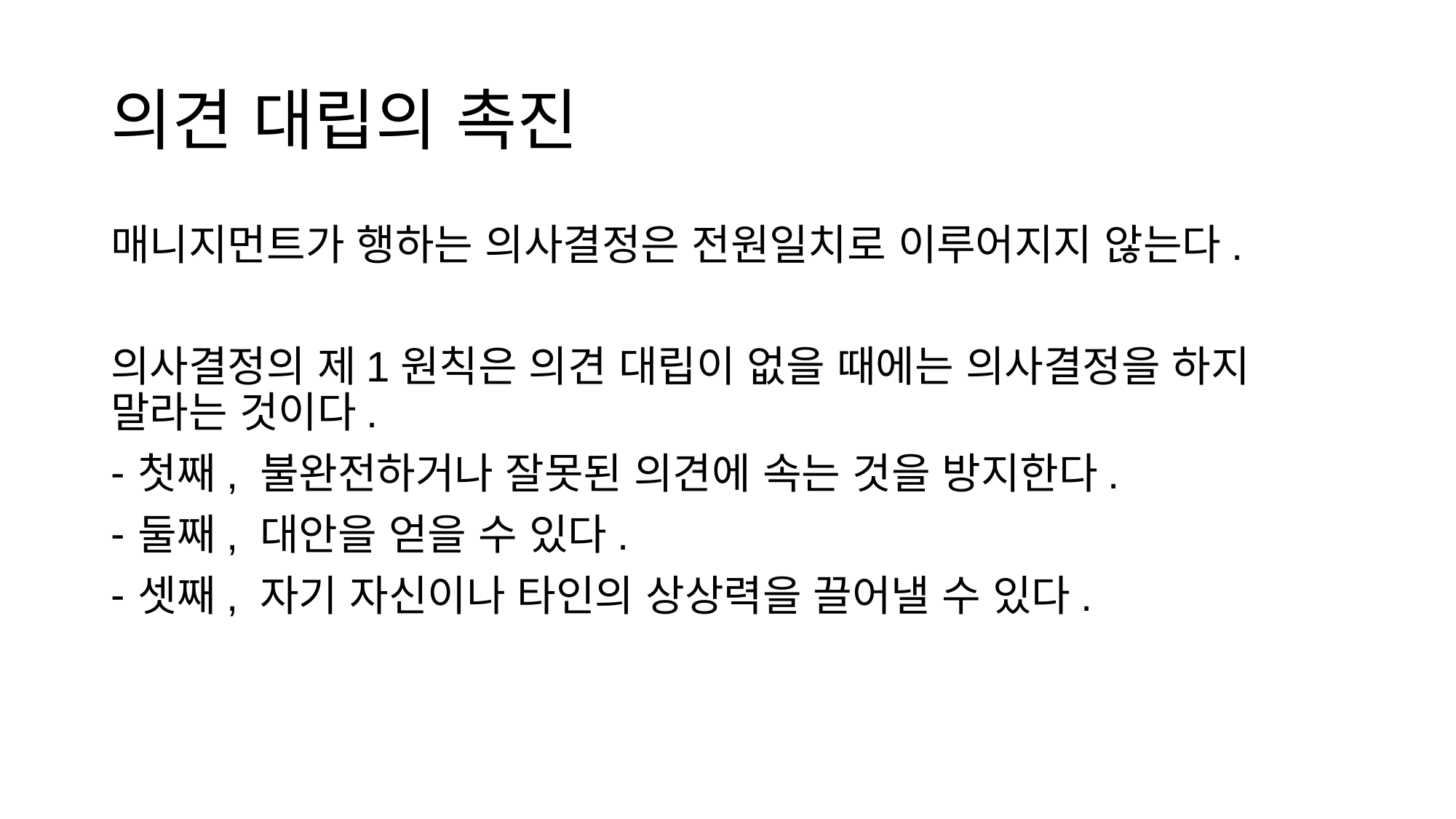

# 의견 대립의 촉진
매니지먼트가 행하는 의사결정은 전원일치로 이루어지지 않는다.

의사결정의 제1원칙은 의견 대립이 없을 때에는 의사결정을 하지 말라는 것이다.
첫째, 불완전하거나 잘못된 의견에 속는 것을 방지한다.
둘째, 대안을 얻을 수 있다.
셋째, 자기 자신이나 타인의 상상력을 끌어낼 수 있다.